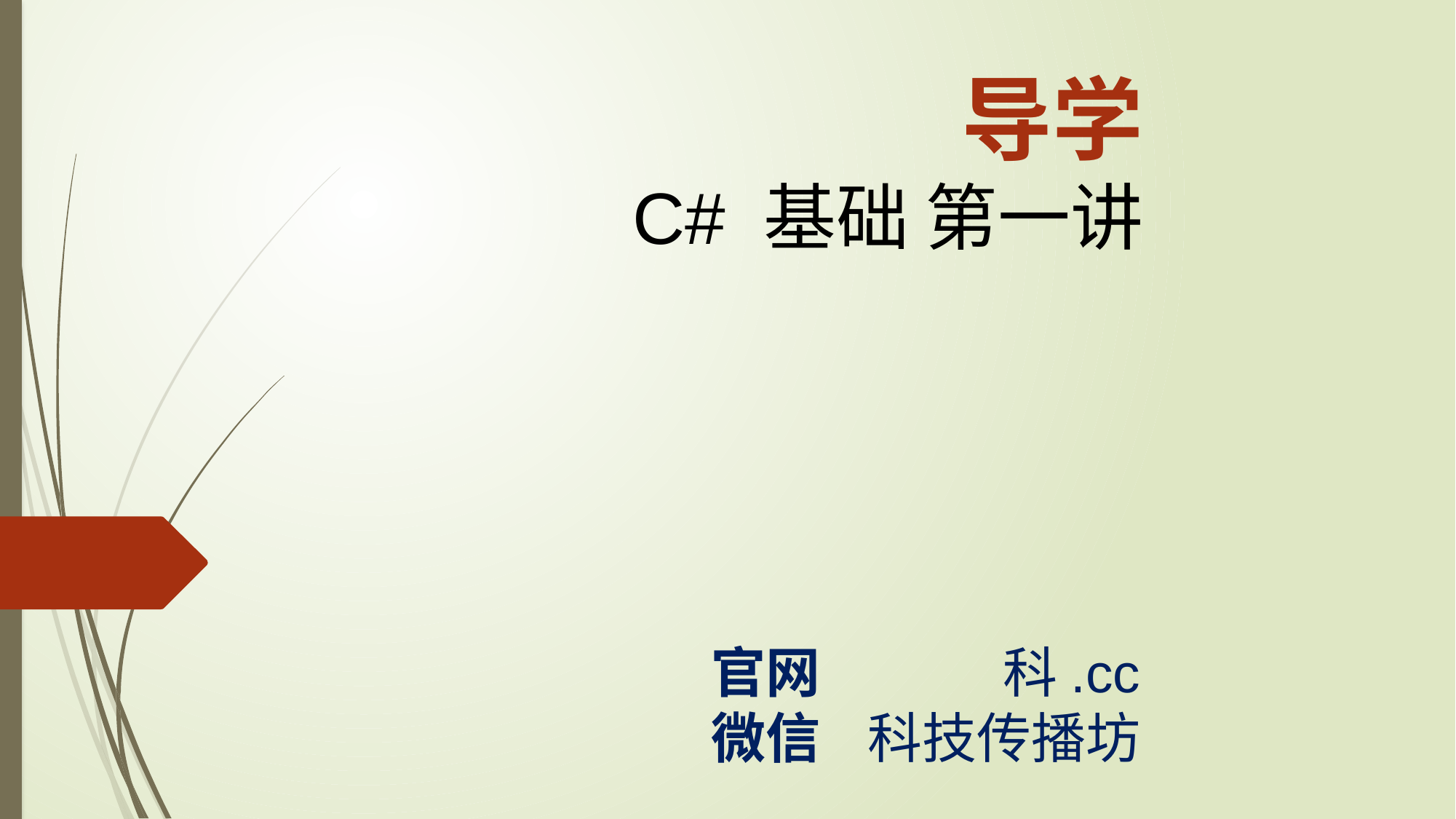

导学
C# 基础 第一讲
官网
微信
科.cc
科技传播坊